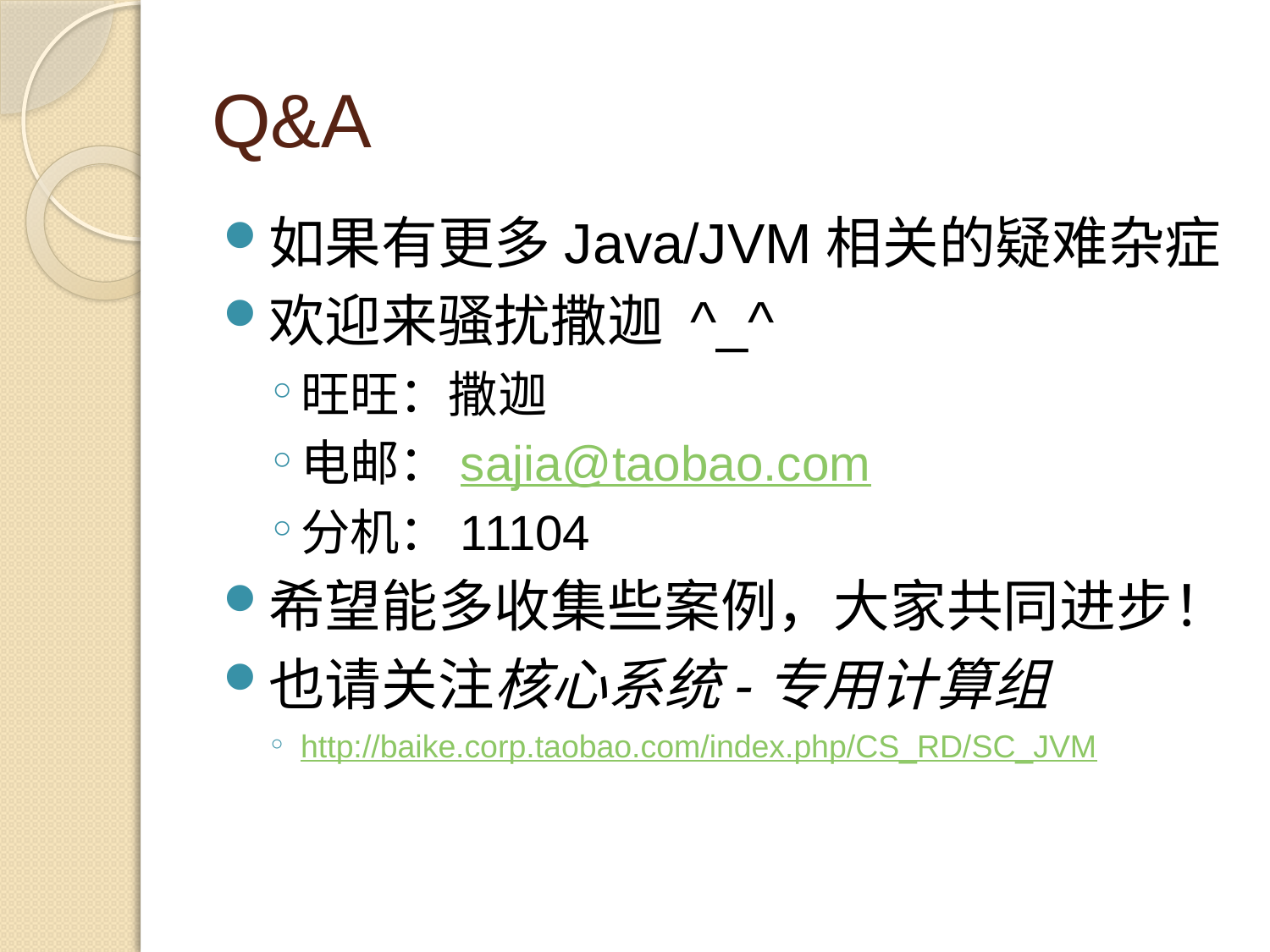

# Q&A
如果有更多Java/JVM相关的疑难杂症
欢迎来骚扰撒迦 ^_^
旺旺：撒迦
电邮：sajia@taobao.com
分机：11104
希望能多收集些案例，大家共同进步！
也请关注核心系统-专用计算组
http://baike.corp.taobao.com/index.php/CS_RD/SC_JVM